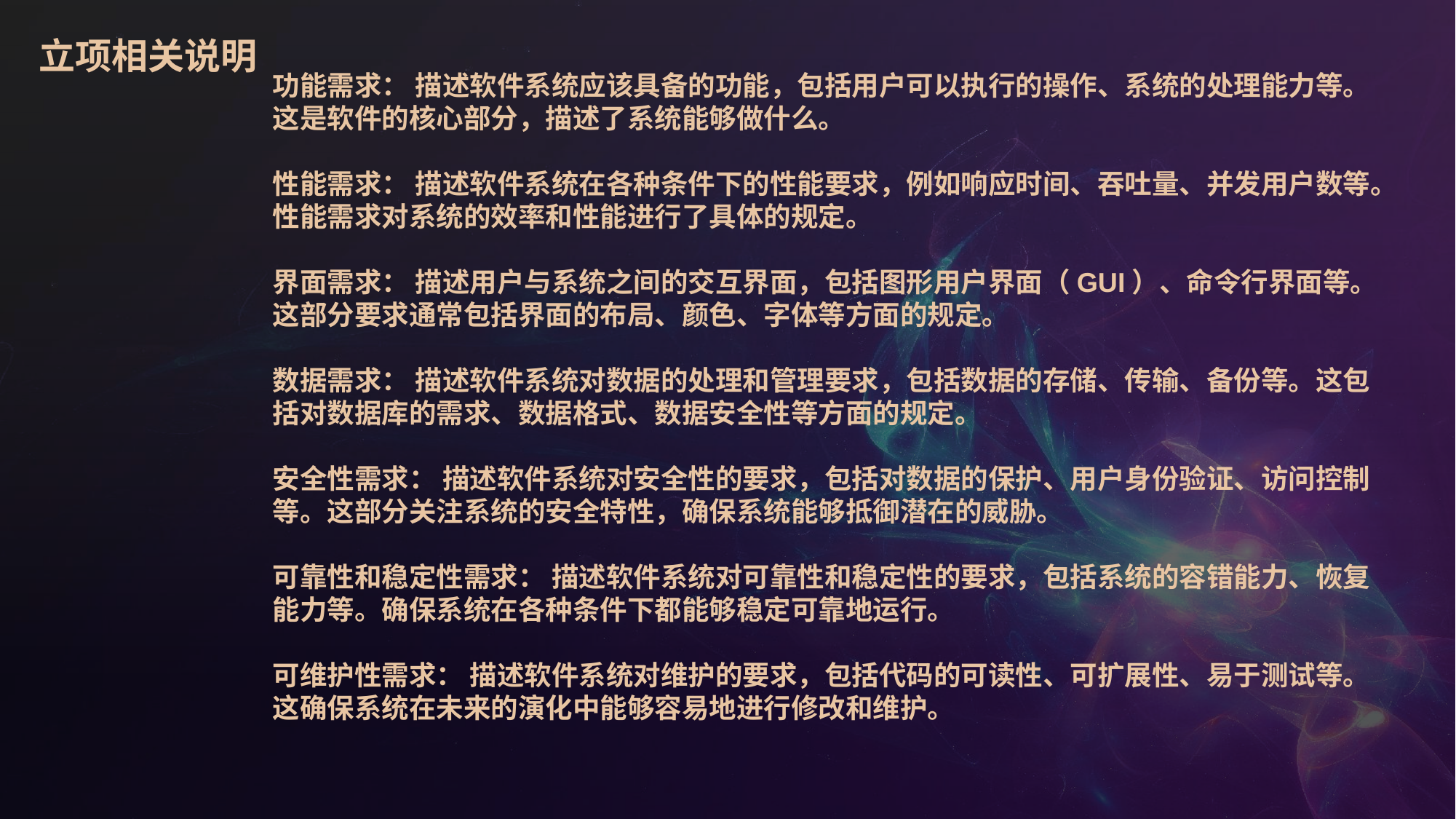

立项相关说明
功能需求： 描述软件系统应该具备的功能，包括用户可以执行的操作、系统的处理能力等。这是软件的核心部分，描述了系统能够做什么。

性能需求： 描述软件系统在各种条件下的性能要求，例如响应时间、吞吐量、并发用户数等。性能需求对系统的效率和性能进行了具体的规定。

界面需求： 描述用户与系统之间的交互界面，包括图形用户界面（GUI）、命令行界面等。这部分要求通常包括界面的布局、颜色、字体等方面的规定。

数据需求： 描述软件系统对数据的处理和管理要求，包括数据的存储、传输、备份等。这包括对数据库的需求、数据格式、数据安全性等方面的规定。

安全性需求： 描述软件系统对安全性的要求，包括对数据的保护、用户身份验证、访问控制等。这部分关注系统的安全特性，确保系统能够抵御潜在的威胁。

可靠性和稳定性需求： 描述软件系统对可靠性和稳定性的要求，包括系统的容错能力、恢复能力等。确保系统在各种条件下都能够稳定可靠地运行。

可维护性需求： 描述软件系统对维护的要求，包括代码的可读性、可扩展性、易于测试等。这确保系统在未来的演化中能够容易地进行修改和维护。